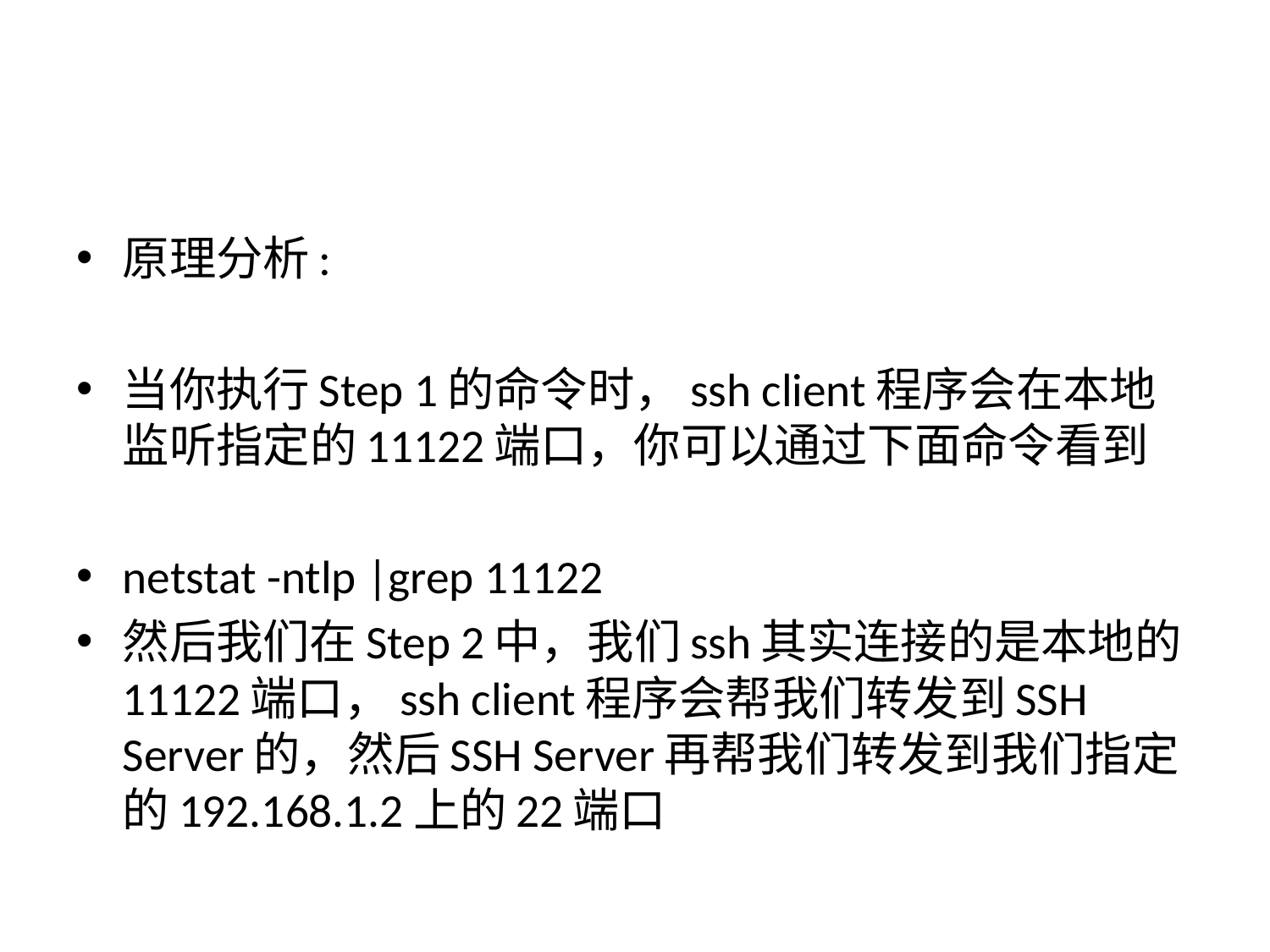

#
原理分析:

当你执行Step 1的命令时，ssh client程序会在本地监听指定的11122端口，你可以通过下面命令看到

netstat -ntlp |grep 11122
然后我们在Step 2中，我们ssh其实连接的是本地的11122端口，ssh client程序会帮我们转发到SSH Server的，然后SSH Server再帮我们转发到我们指定的192.168.1.2上的22端口